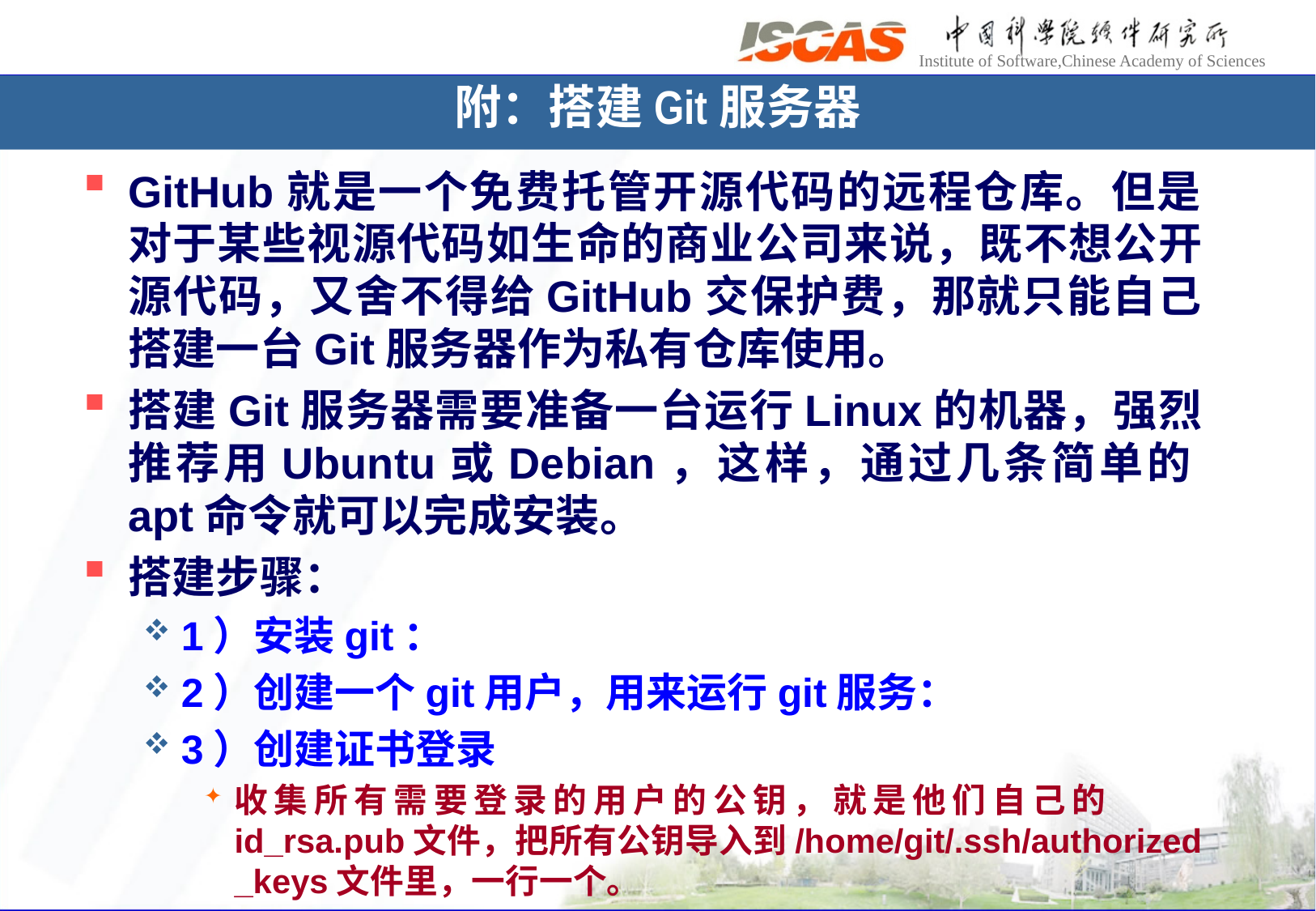

附：搭建Git服务器
GitHub就是一个免费托管开源代码的远程仓库。但是对于某些视源代码如生命的商业公司来说，既不想公开源代码，又舍不得给GitHub交保护费，那就只能自己搭建一台Git服务器作为私有仓库使用。
搭建Git服务器需要准备一台运行Linux的机器，强烈推荐用Ubuntu或Debian，这样，通过几条简单的apt命令就可以完成安装。
搭建步骤：
1）安装git：
2）创建一个git用户，用来运行git服务：
3）创建证书登录
收集所有需要登录的用户的公钥，就是他们自己的        id_rsa.pub文件，把所有公钥导入到/home/git/.ssh/authorized_keys文件里，一行一个。